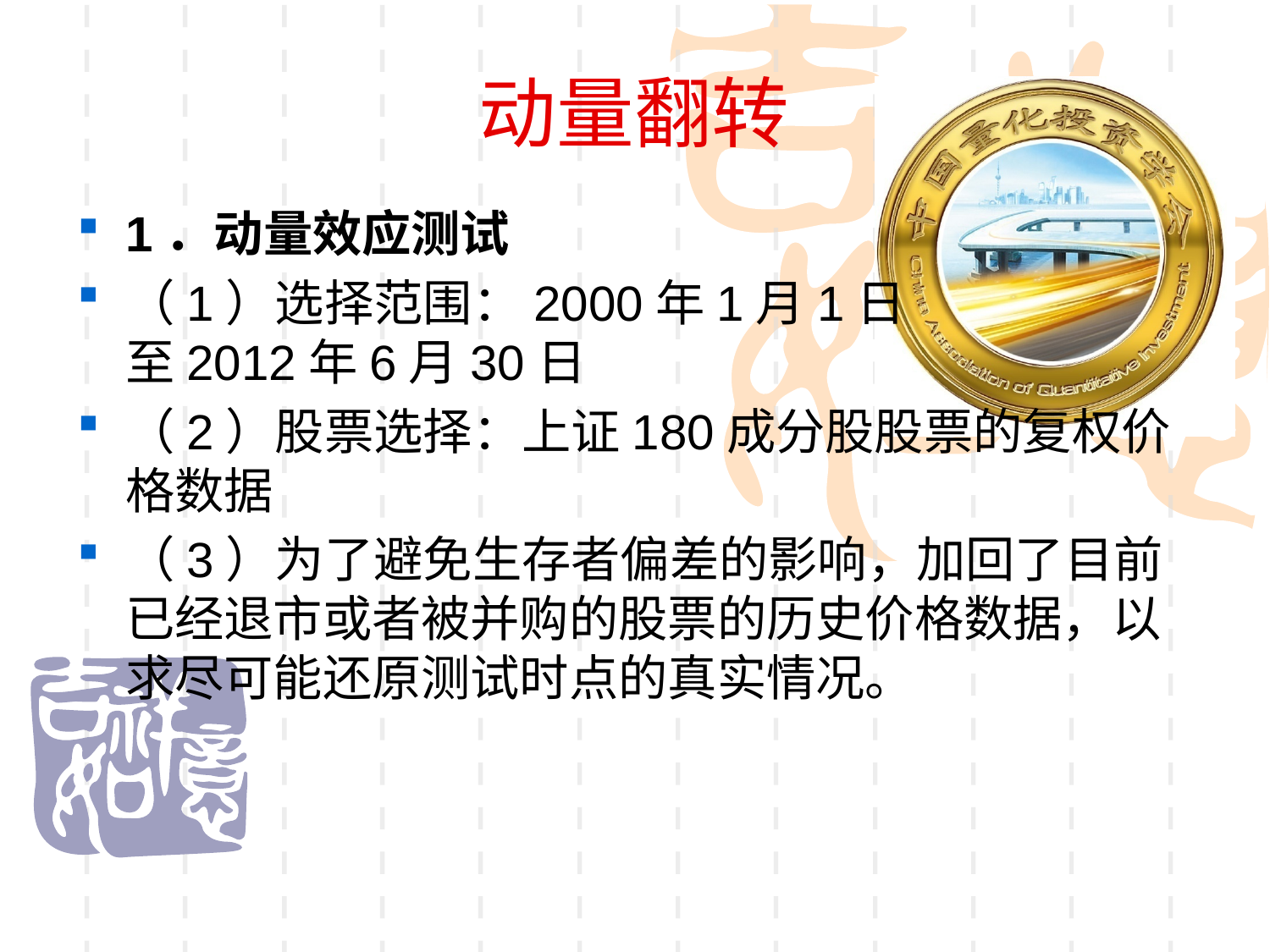

动量翻转
1．动量效应测试
（1）选择范围：2000年1月1日
至2012年6月30日
（2）股票选择：上证180成分股股票的复权价格数据
（3）为了避免生存者偏差的影响，加回了目前已经退市或者被并购的股票的历史价格数据，以求尽可能还原测试时点的真实情况。